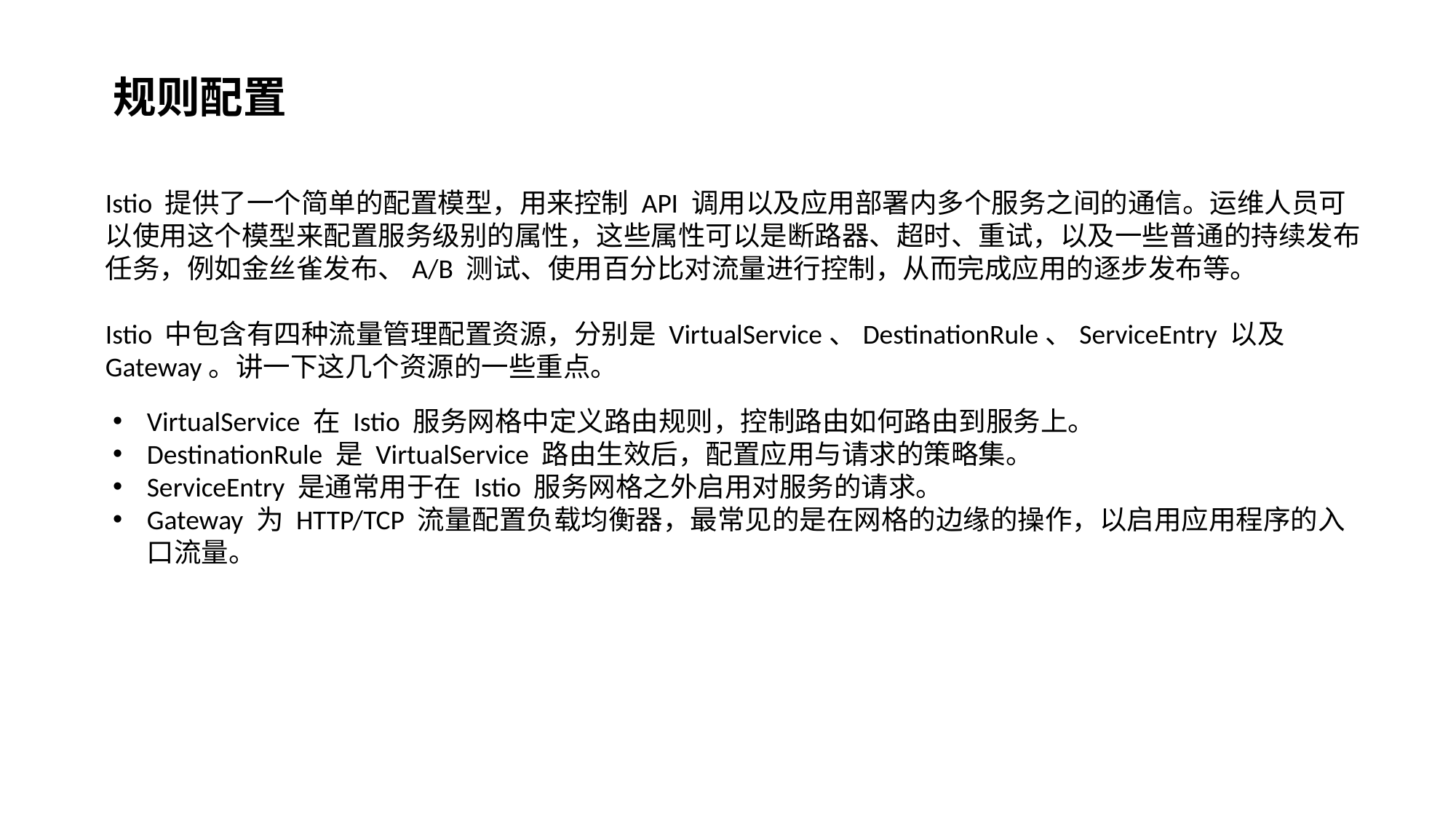

# 规则配置
Istio 提供了一个简单的配置模型，用来控制 API 调用以及应用部署内多个服务之间的通信。运维人员可以使用这个模型来配置服务级别的属性，这些属性可以是断路器、超时、重试，以及一些普通的持续发布任务，例如金丝雀发布、A/B 测试、使用百分比对流量进行控制，从而完成应用的逐步发布等。

Istio 中包含有四种流量管理配置资源，分别是 VirtualService、DestinationRule、ServiceEntry 以及 Gateway。讲一下这几个资源的一些重点。
VirtualService 在 Istio 服务网格中定义路由规则，控制路由如何路由到服务上。
DestinationRule 是 VirtualService 路由生效后，配置应用与请求的策略集。
ServiceEntry 是通常用于在 Istio 服务网格之外启用对服务的请求。
Gateway 为 HTTP/TCP 流量配置负载均衡器，最常见的是在网格的边缘的操作，以启用应用程序的入口流量。